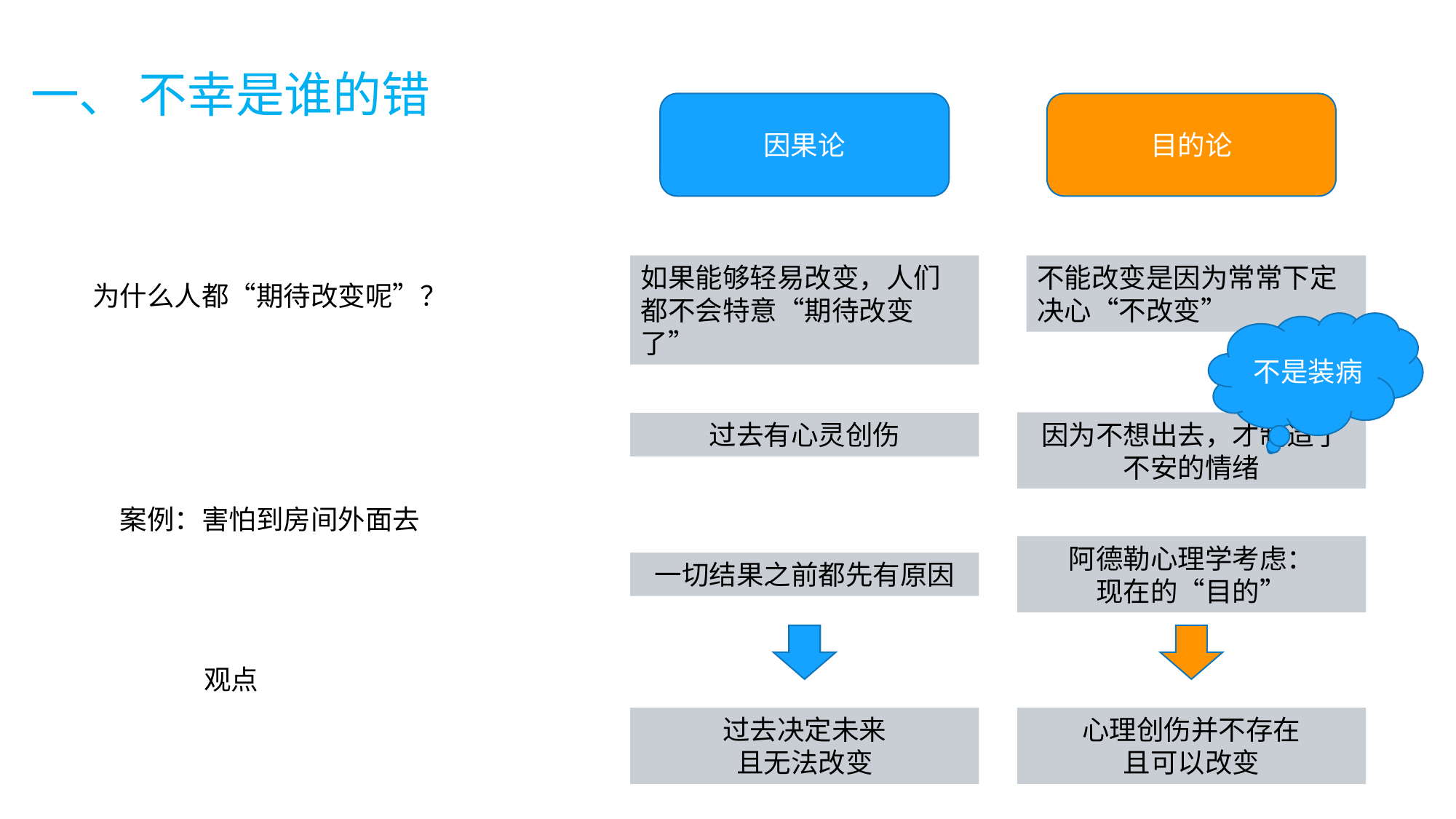

一、 不幸是谁的错
因果论
目的论
如果能够轻易改变，人们都不会特意“期待改变了”
不能改变是因为常常下定决心“不改变”
为什么人都“期待改变呢”？
不是装病
因为不想出去，才制造了不安的情绪
过去有心灵创伤
案例：害怕到房间外面去
阿德勒心理学考虑：
现在的“目的”
一切结果之前都先有原因

观点
过去决定未来
且无法改变
心理创伤并不存在
且可以改变